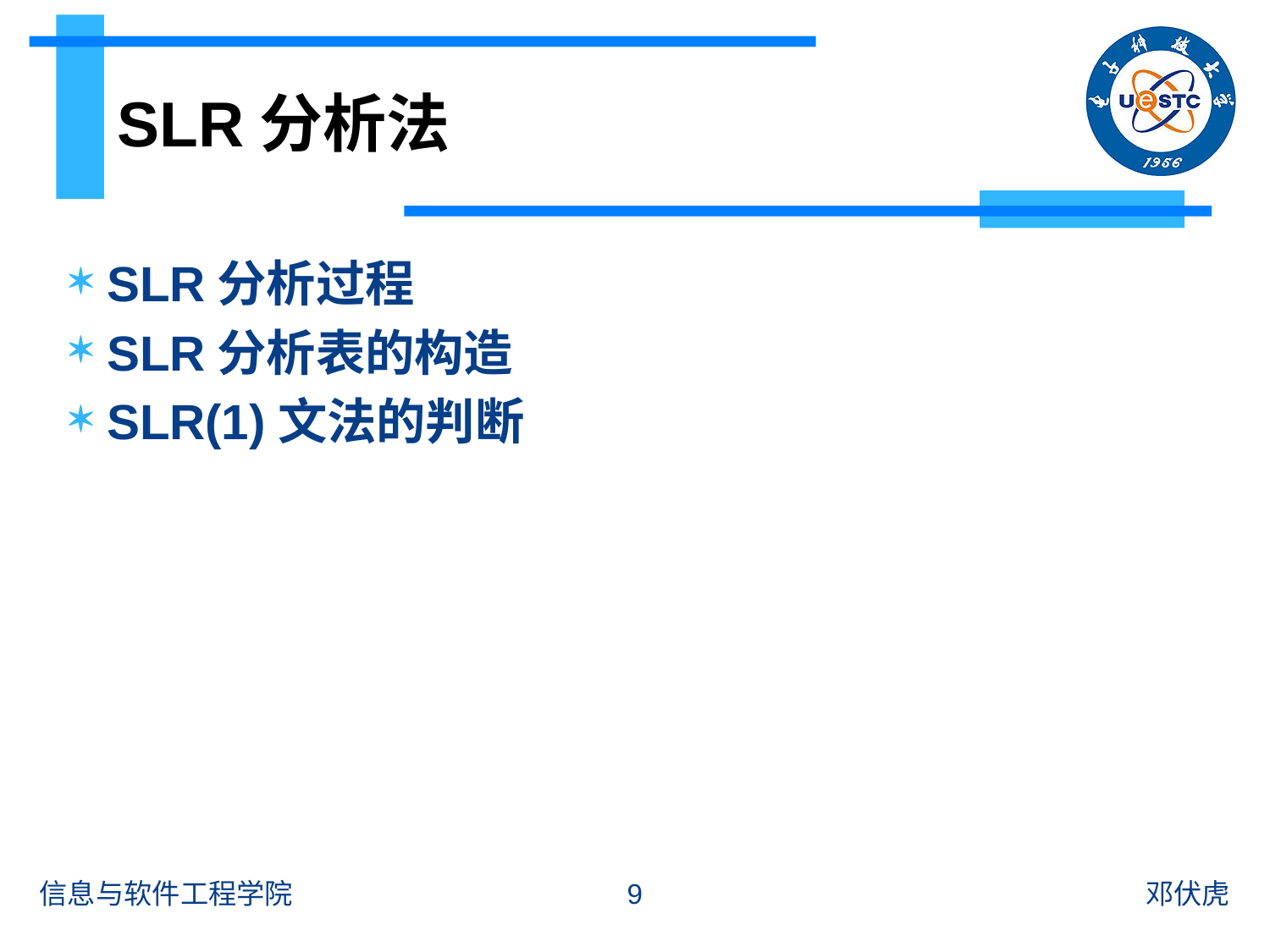

# SLR分析法
SLR分析过程
SLR分析表的构造
SLR(1)文法的判断

9
信息与软件工程学院
邓伏虎